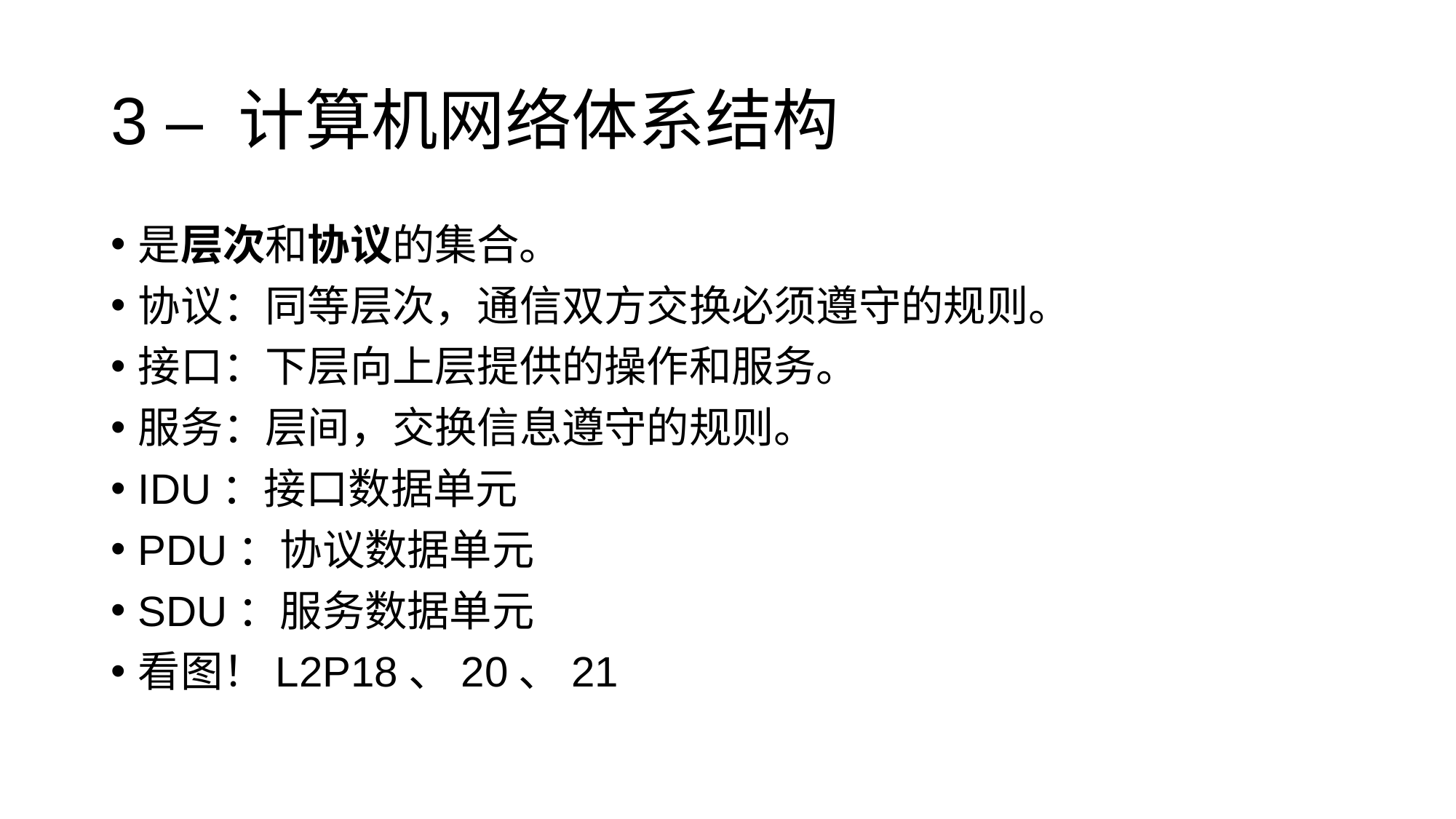

# 3 – 计算机网络体系结构
是层次和协议的集合。
协议：同等层次，通信双方交换必须遵守的规则。
接口：下层向上层提供的操作和服务。
服务：层间，交换信息遵守的规则。
IDU：接口数据单元
PDU：协议数据单元
SDU：服务数据单元
看图！L2P18、20、21